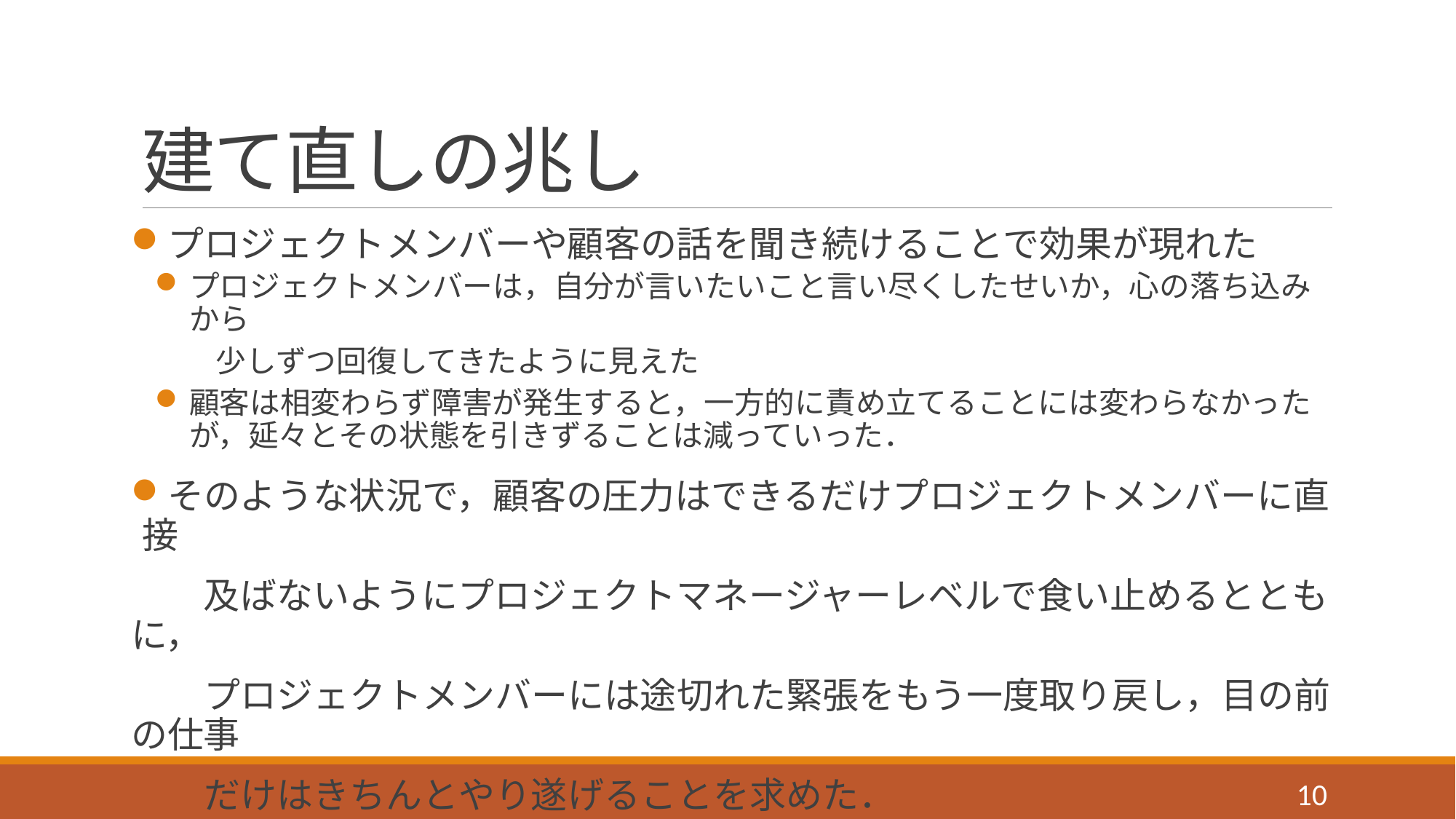

# 建て直しの兆し
プロジェクトメンバーや顧客の話を聞き続けることで効果が現れた
プロジェクトメンバーは，自分が言いたいこと言い尽くしたせいか，心の落ち込みから
　　少しずつ回復してきたように見えた
顧客は相変わらず障害が発生すると，一方的に責め立てることには変わらなかったが，延々とその状態を引きずることは減っていった．
そのような状況で，顧客の圧力はできるだけプロジェクトメンバーに直接
　　及ばないようにプロジェクトマネージャーレベルで食い止めるとともに，
　　プロジェクトメンバーには途切れた緊張をもう一度取り戻し，目の前の仕事
　　だけはきちんとやり遂げることを求めた．
10